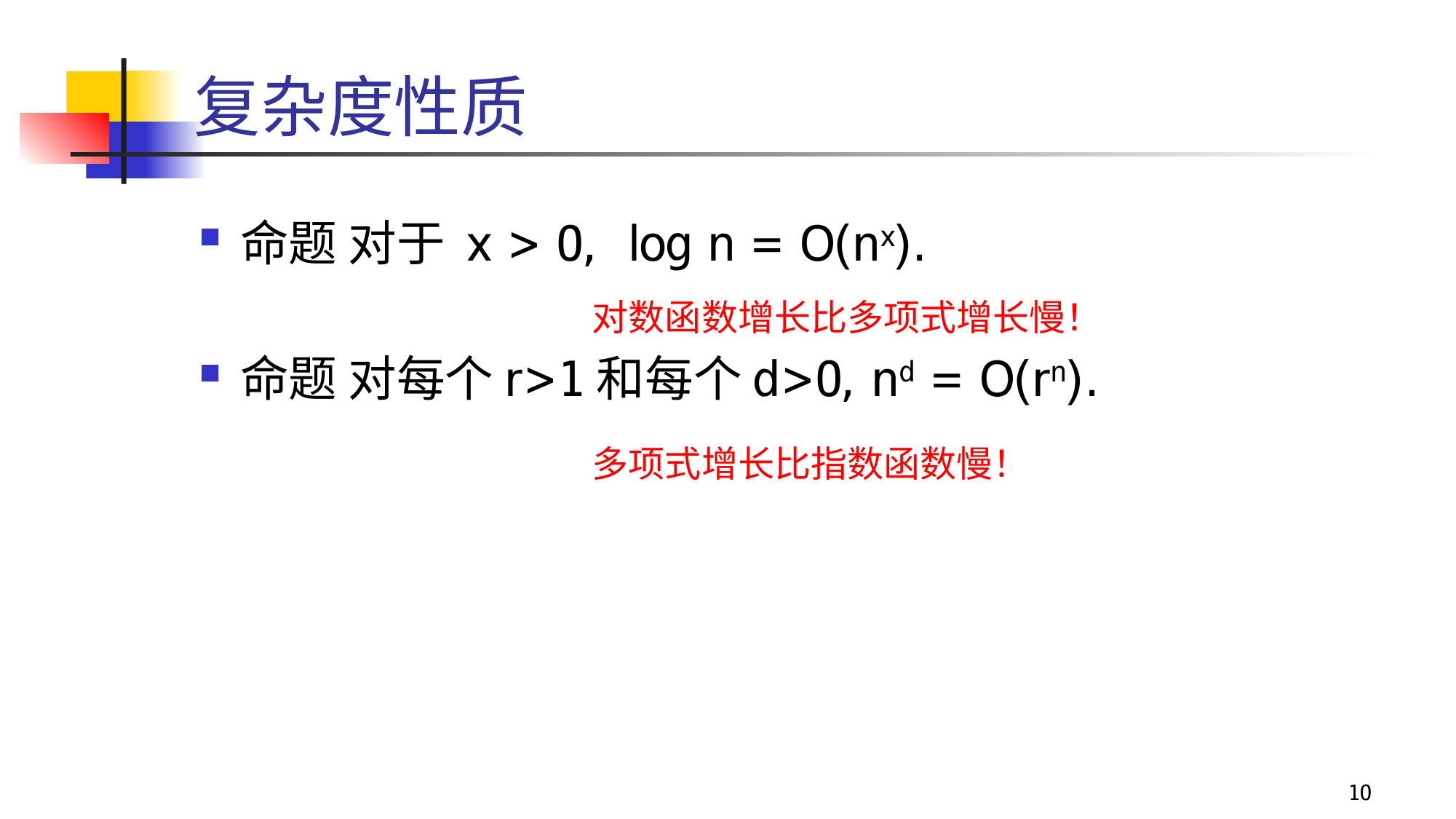

# 复杂度性质
命题 对于 x > 0,  log n = O(nx).

命题 对每个r>1和每个d>0, nd = O(rn).
对数函数增长比多项式增长慢！

多项式增长比指数函数慢！
10